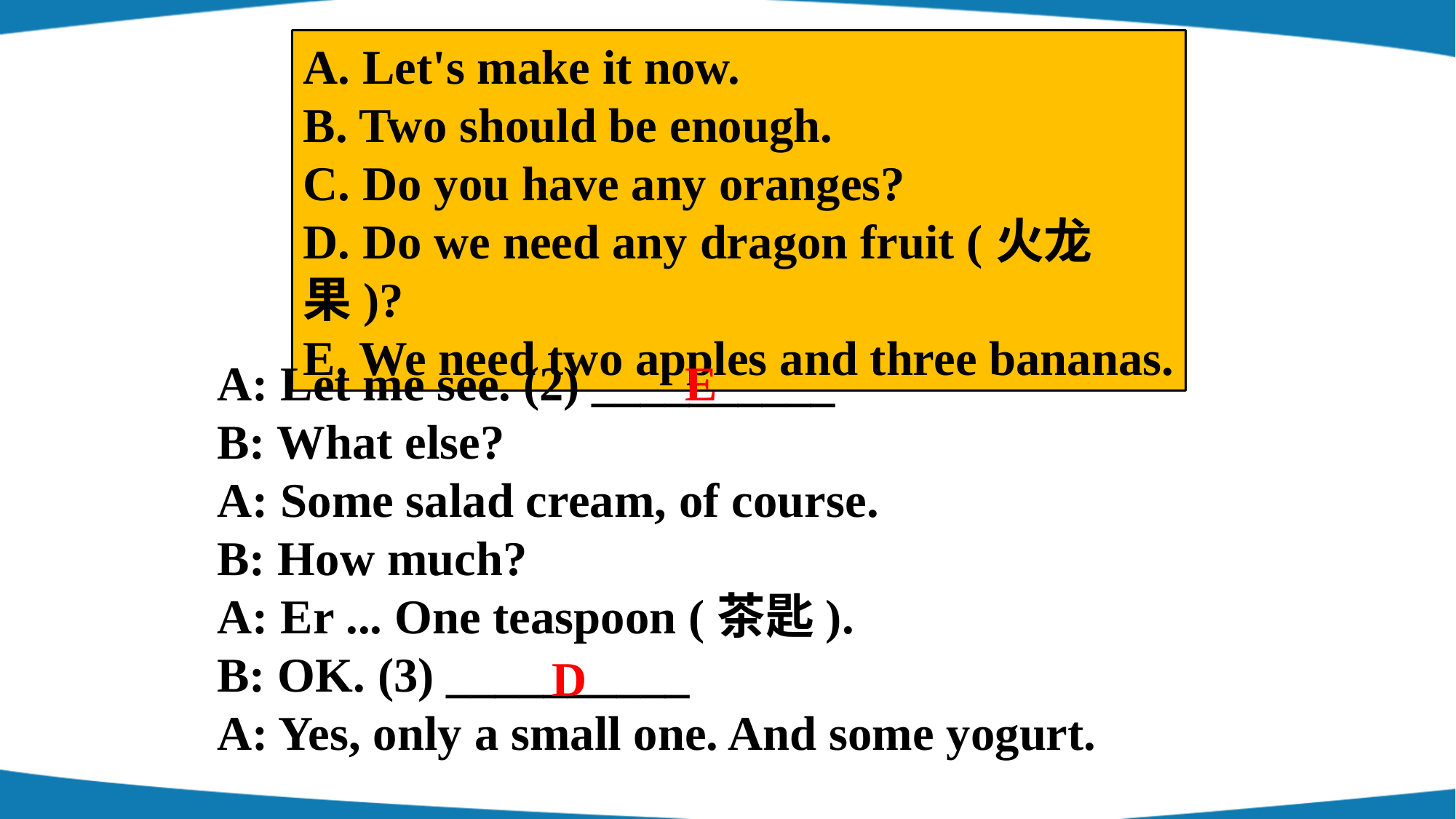

A. Let's make it now.
B. Two should be enough.
C. Do you have any oranges?
D. Do we need any dragon fruit (火龙果)?
E. We need two apples and three bananas.
A: Let me see. (2) __________
B: What else?
A: Some salad cream, of course.
B: How much?
A: Er ... One teaspoon (茶匙).
B: OK. (3) __________
A: Yes, only a small one. And some yogurt.
E
D